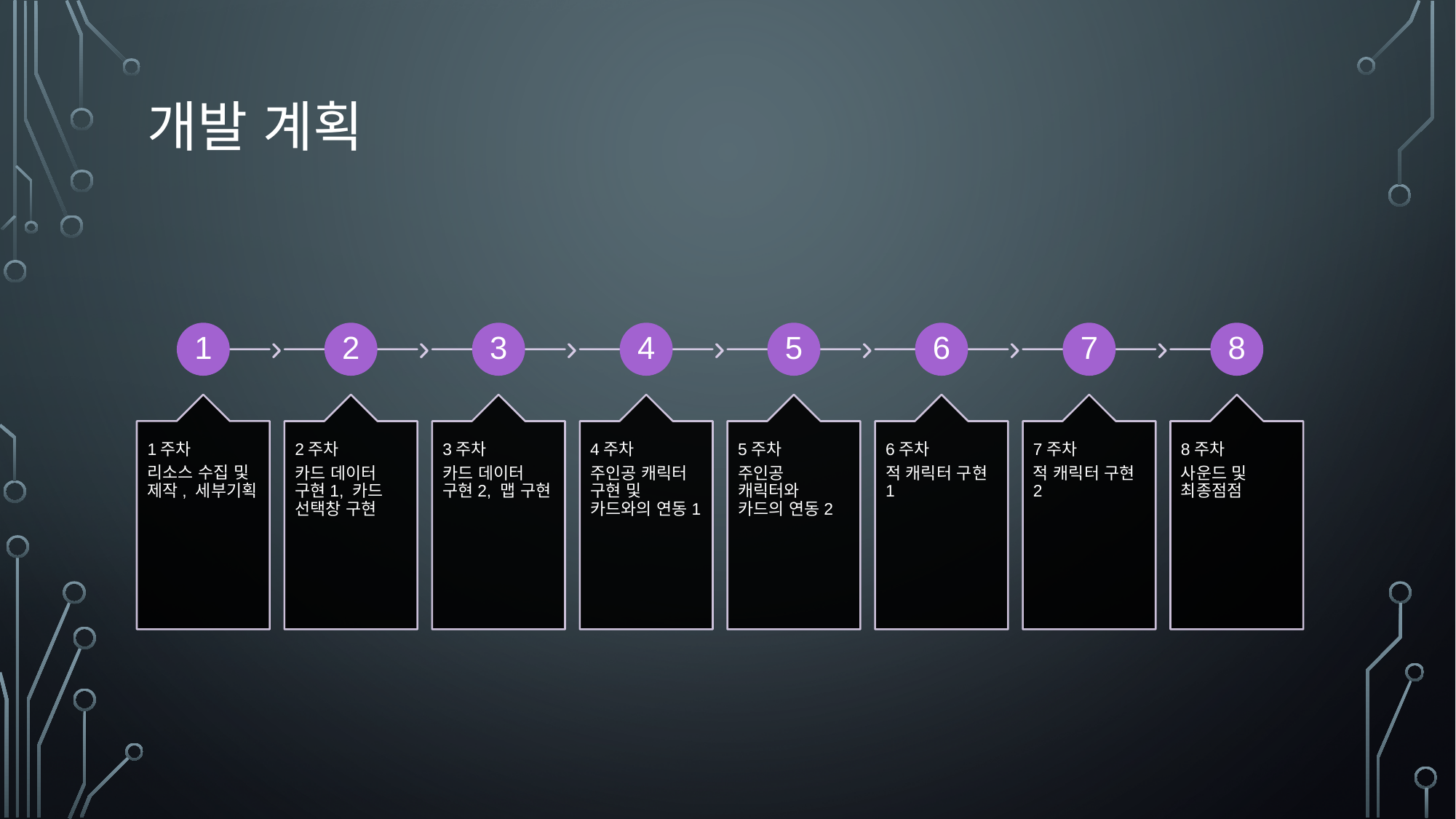

# 개발 계획
1
1주차
리소스 수집 및 제작, 세부기획
2
2주차
카드 데이터 구현1, 카드 선택창 구현
3
3주차
카드 데이터 구현2, 맵 구현
4
4주차
주인공 캐릭터 구현 및 카드와의 연동1
5
5주차
주인공 캐릭터와 카드의 연동2
6
6주차
적 캐릭터 구현1
7
7주차
적 캐릭터 구현2
8
8주차
사운드 및 최종점점